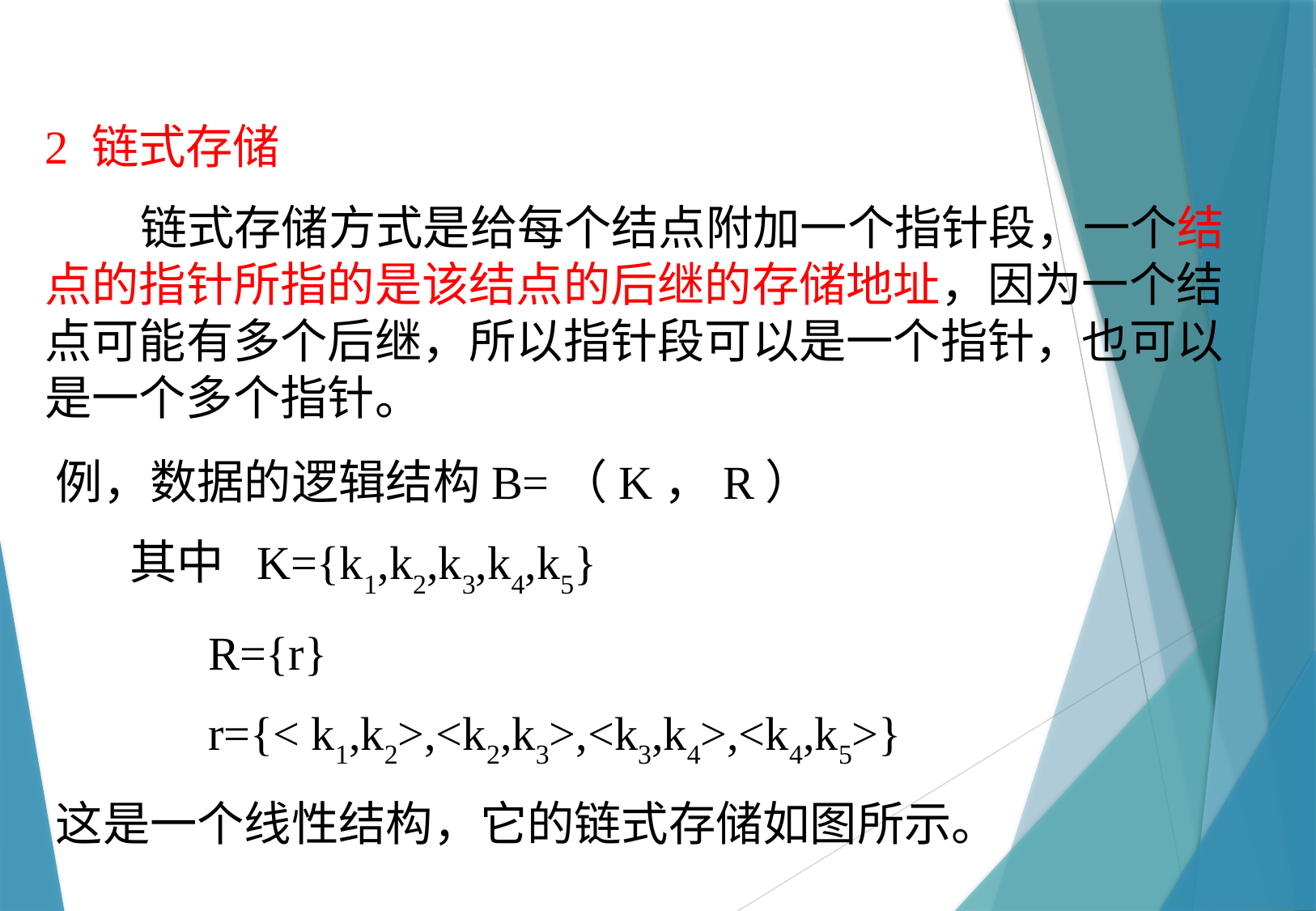

2 链式存储
        链式存储方式是给每个结点附加一个指针段，一个结点的指针所指的是该结点的后继的存储地址，因为一个结点可能有多个后继，所以指针段可以是一个指针，也可以是一个多个指针。
例，数据的逻辑结构B=（K，R）
      其中  K={k1,k2,k3,k4,k5}
             R={r}
             r={< k1,k2>,<k2,k3>,<k3,k4>,<k4,k5>}
这是一个线性结构，它的链式存储如图所示。